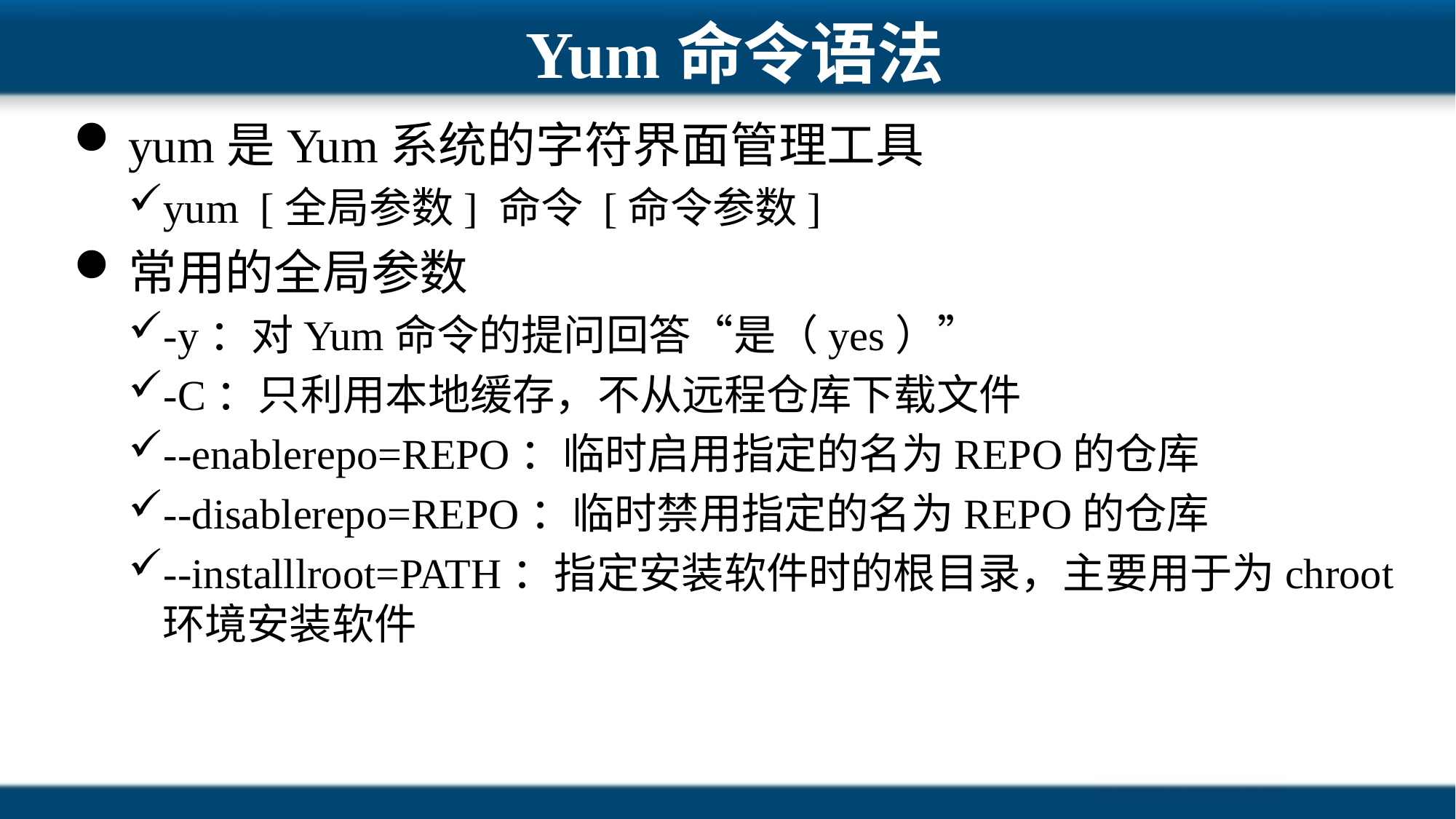

# Yum命令语法
yum是Yum系统的字符界面管理工具
yum  [全局参数] 命令 [命令参数]
常用的全局参数
-y：对Yum命令的提问回答“是（yes）”
-C：只利用本地缓存，不从远程仓库下载文件
--enablerepo=REPO：临时启用指定的名为REPO的仓库
--disablerepo=REPO：临时禁用指定的名为REPO的仓库
--installlroot=PATH：指定安装软件时的根目录，主要用于为chroot环境安装软件